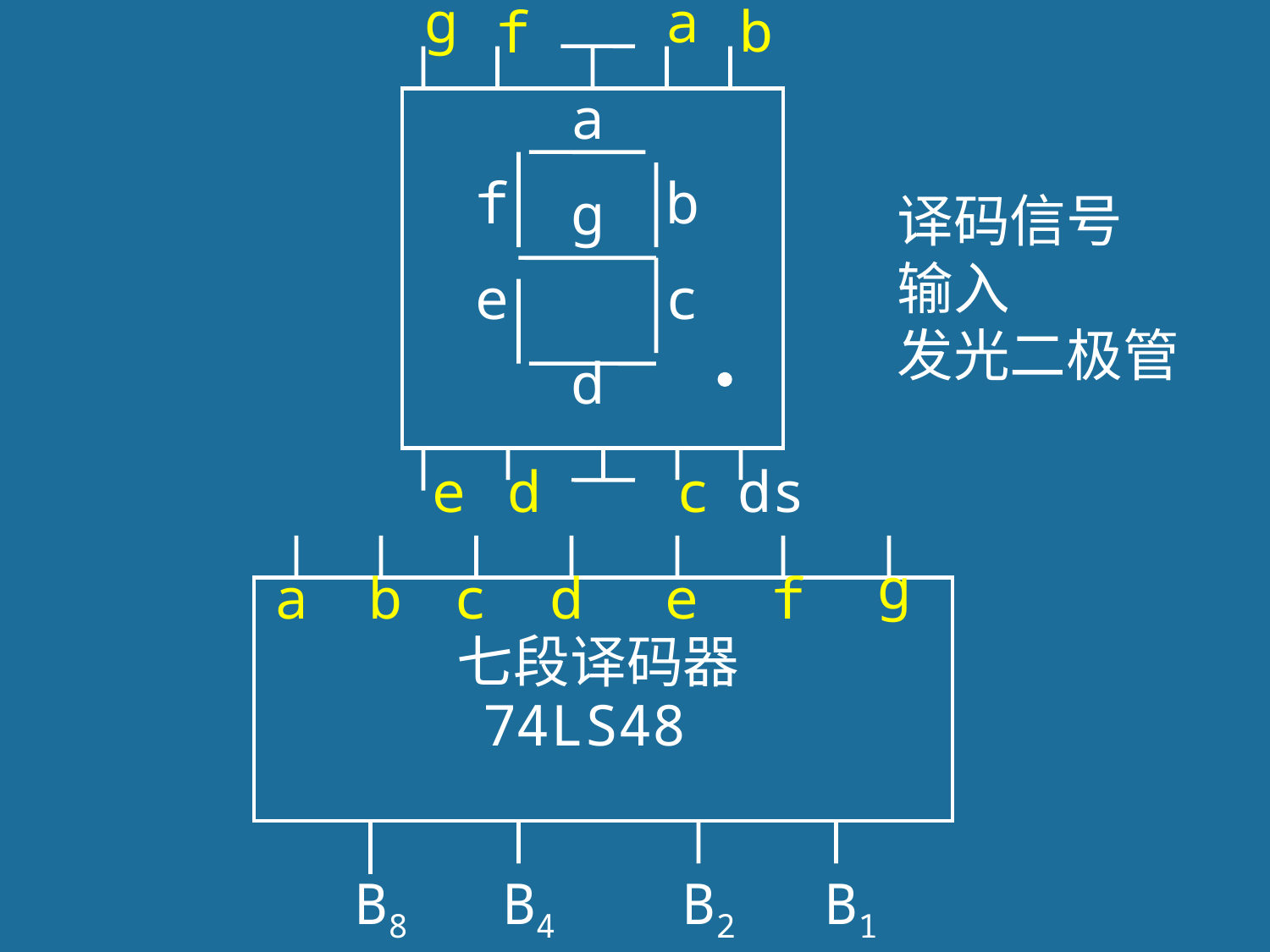

g
a
 b
f

a

f
b

g
e
c

d

 e
c
d
ds

译码信号
输入
发光二极管

g
a
 b
c
d
 e
f

七段译码器
74LS48

B8
B4
B2
B1
167